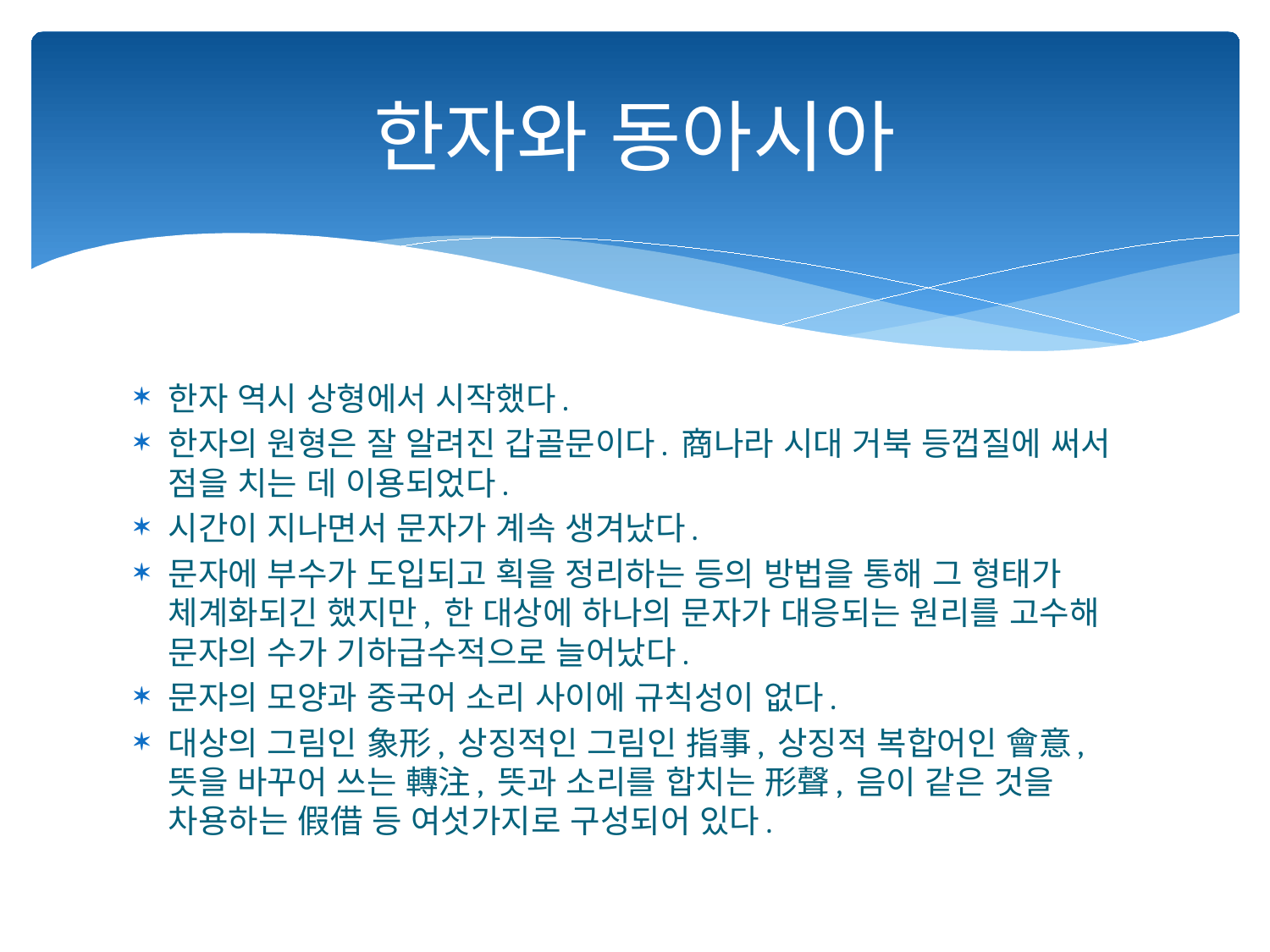

# 한자와 동아시아
한자 역시 상형에서 시작했다.
한자의 원형은 잘 알려진 갑골문이다. 商나라 시대 거북 등껍질에 써서 점을 치는 데 이용되었다.
시간이 지나면서 문자가 계속 생겨났다.
문자에 부수가 도입되고 획을 정리하는 등의 방법을 통해 그 형태가 체계화되긴 했지만, 한 대상에 하나의 문자가 대응되는 원리를 고수해 문자의 수가 기하급수적으로 늘어났다.
문자의 모양과 중국어 소리 사이에 규칙성이 없다.
대상의 그림인 象形, 상징적인 그림인 指事, 상징적 복합어인 會意, 뜻을 바꾸어 쓰는 轉注, 뜻과 소리를 합치는 形聲, 음이 같은 것을 차용하는 假借 등 여섯가지로 구성되어 있다.